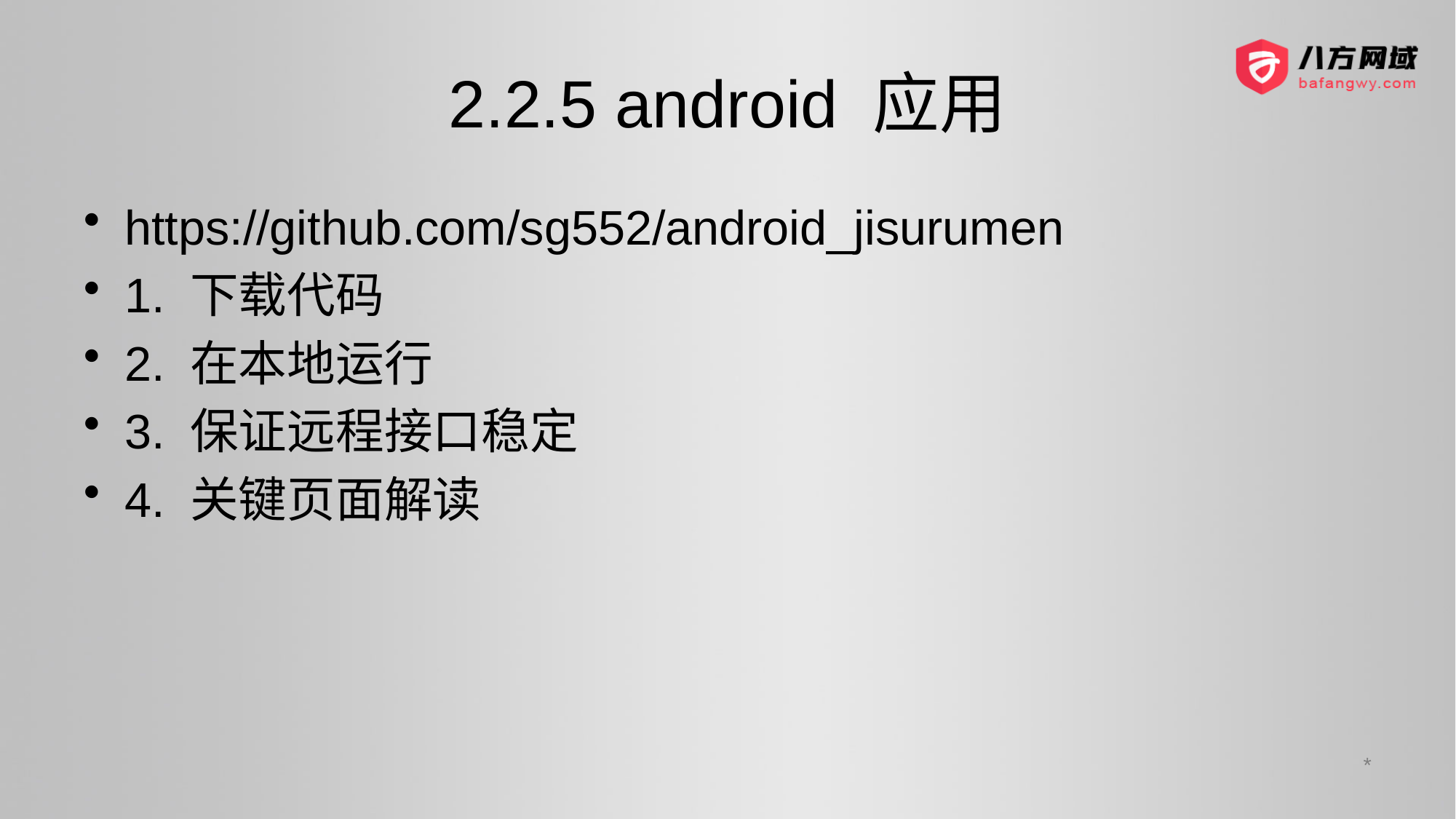

# 2.2.5 android 应用
https://github.com/sg552/android_jisurumen
1. 下载代码
2. 在本地运行
3. 保证远程接口稳定
4. 关键页面解读
*